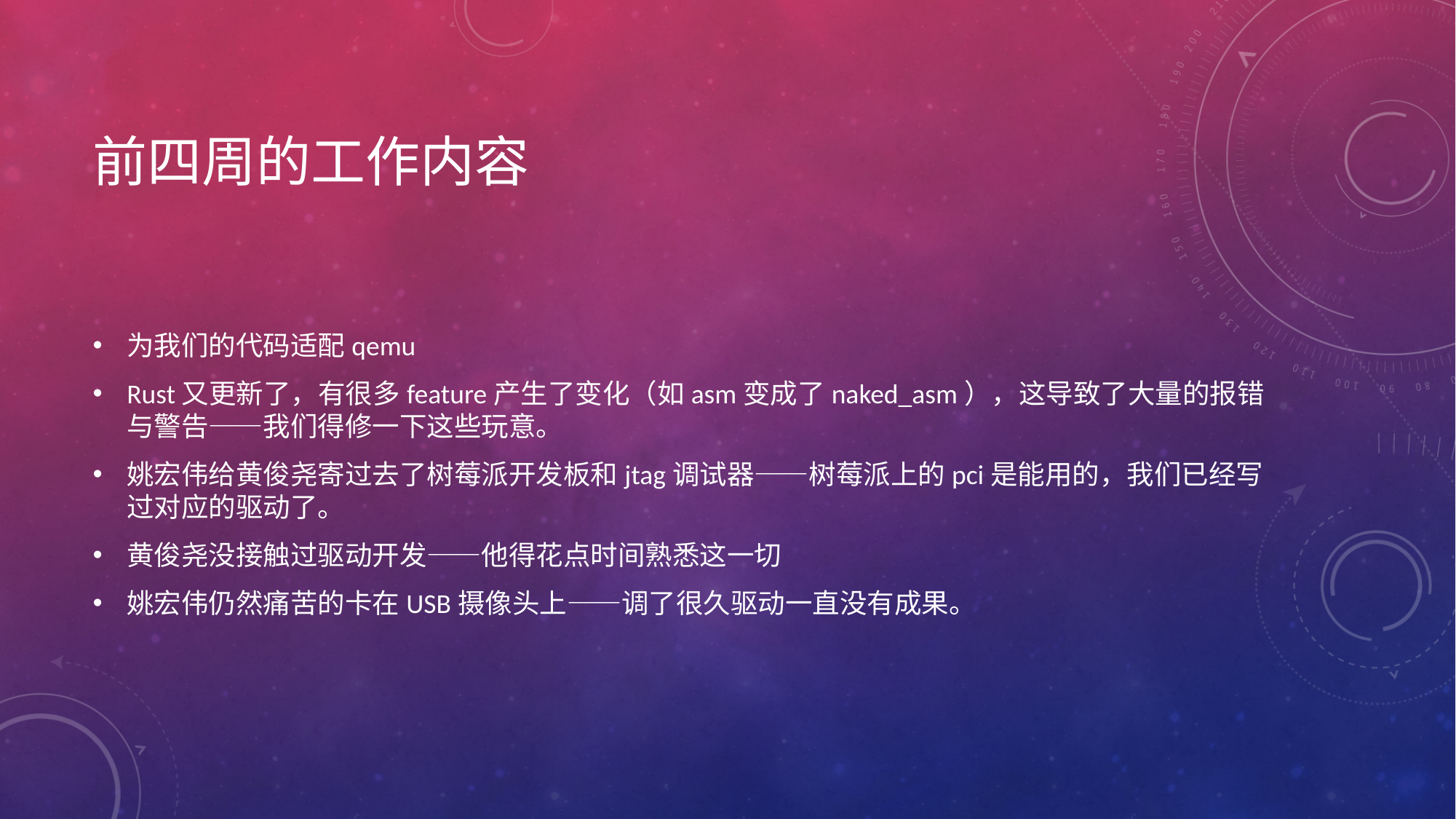

# 前四周的工作内容
为我们的代码适配qemu
Rust又更新了，有很多feature产生了变化（如asm变成了naked_asm），这导致了大量的报错与警告——我们得修一下这些玩意。
姚宏伟给黄俊尧寄过去了树莓派开发板和jtag调试器——树莓派上的pci是能用的，我们已经写过对应的驱动了。
黄俊尧没接触过驱动开发——他得花点时间熟悉这一切
姚宏伟仍然痛苦的卡在USB摄像头上——调了很久驱动一直没有成果。